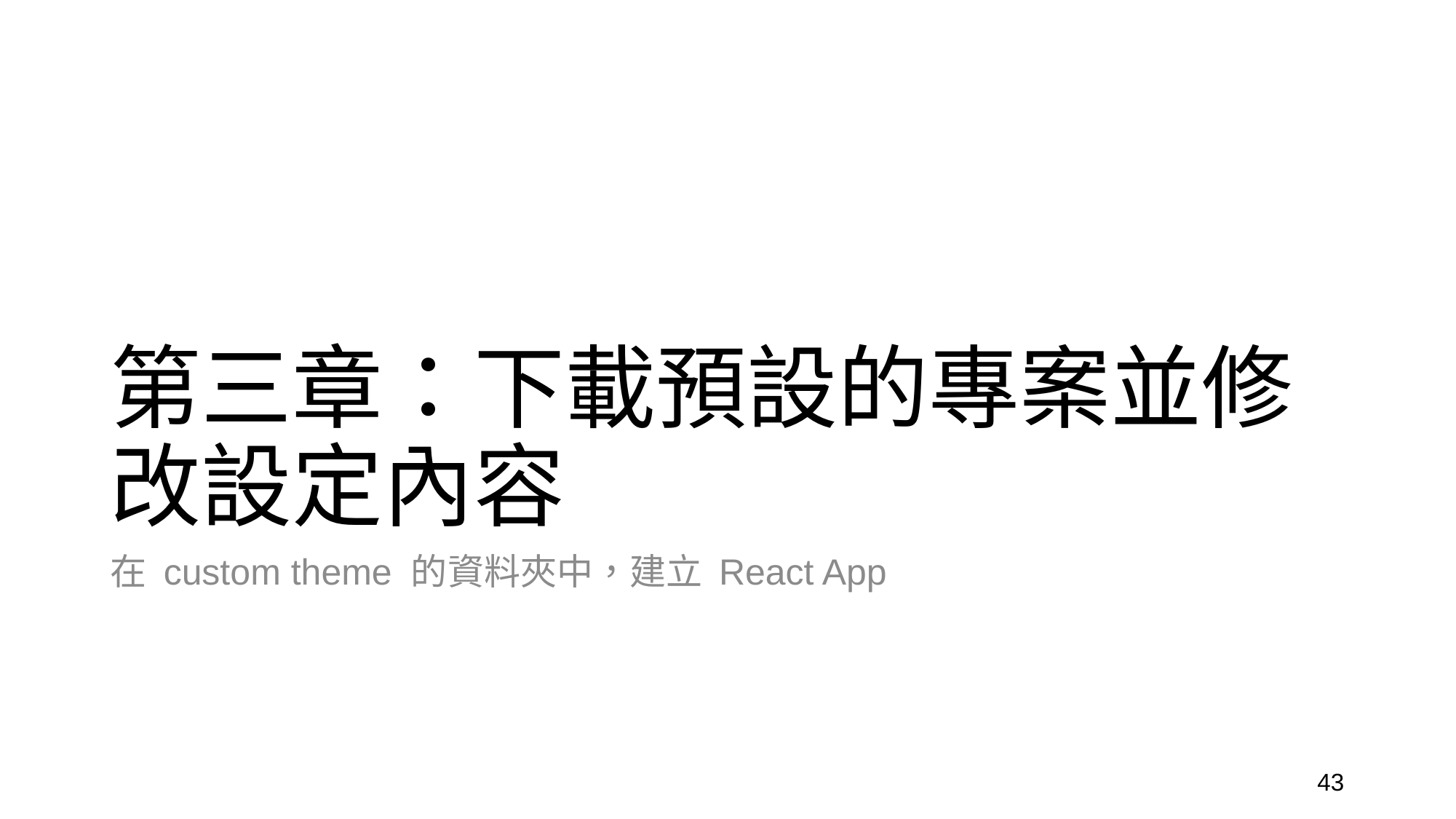

# 第三章：下載預設的專案並修改設定內容
在 custom theme 的資料夾中，建立 React App
43